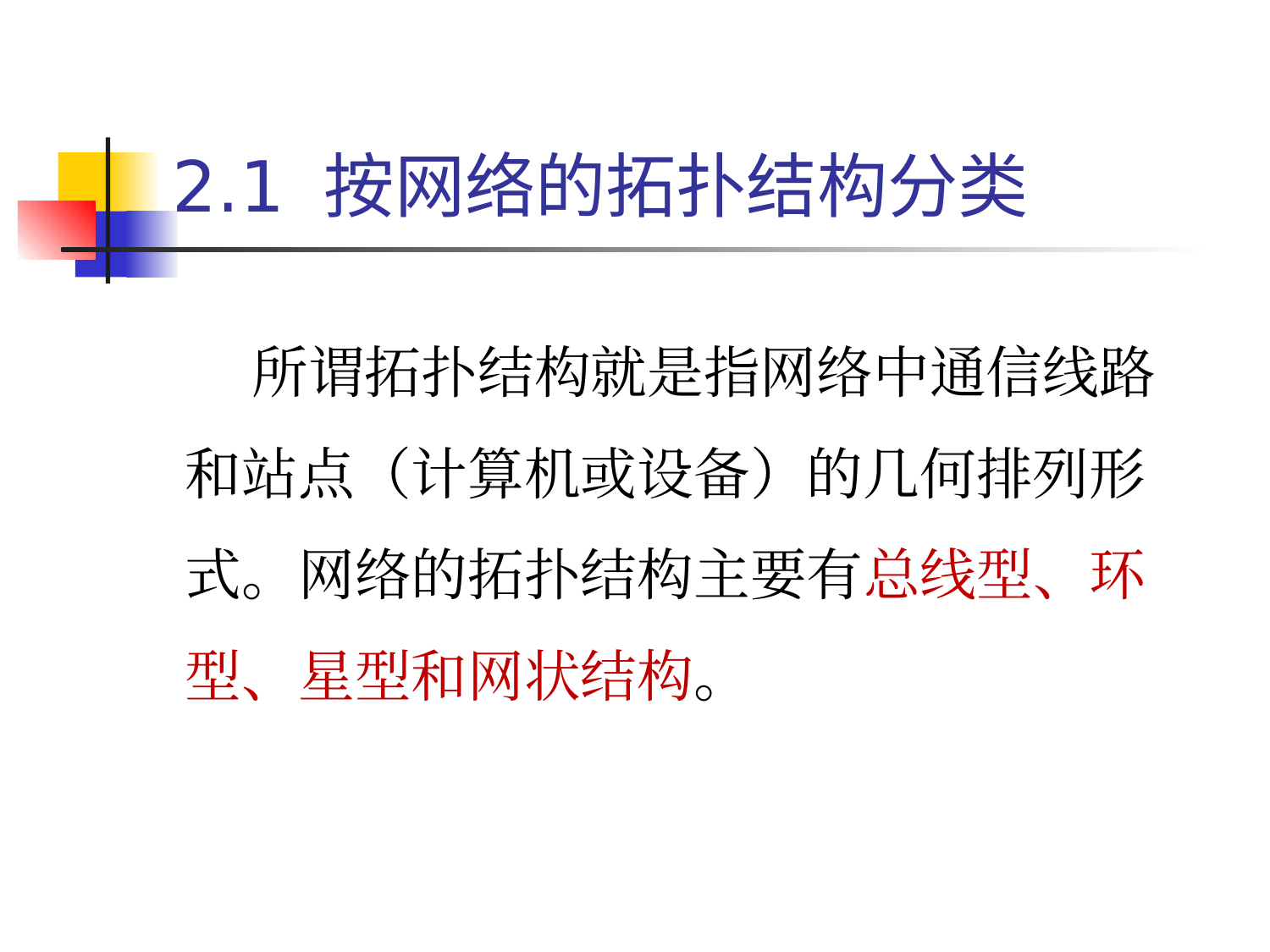

# 2.1 按网络的拓扑结构分类
       所谓拓扑结构就是指网络中通信线路和站点（计算机或设备）的几何排列形式。网络的拓扑结构主要有总线型、环型、星型和网状结构。